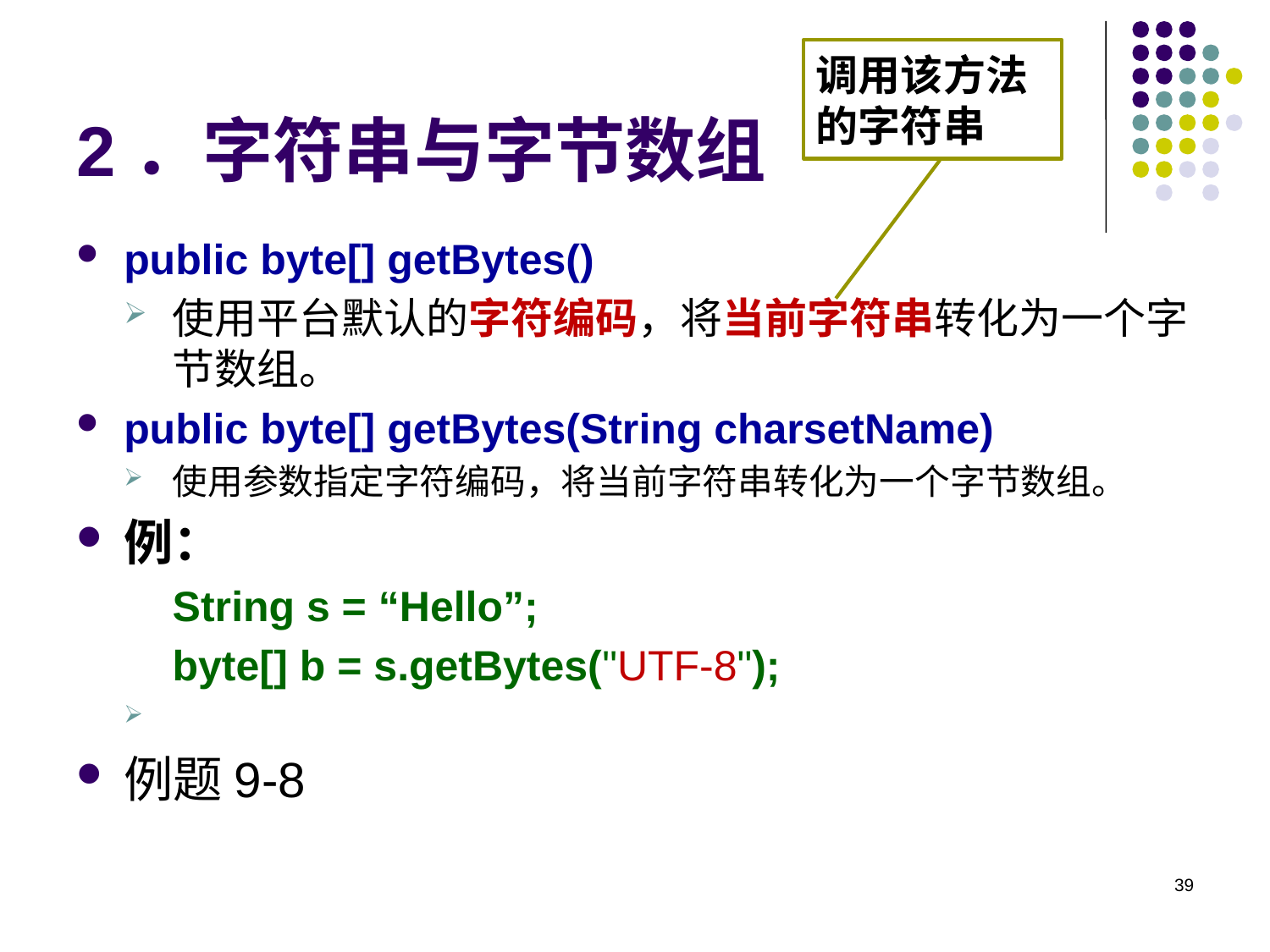

# 2．字符串与字节数组
调用该方法的字符串
public byte[] getBytes()
使用平台默认的字符编码，将当前字符串转化为一个字节数组。
public byte[] getBytes(String charsetName)
使用参数指定字符编码，将当前字符串转化为一个字节数组。
例：
String s = “Hello”;
byte[] b = s.getBytes("UTF-8");

例题9-8

39